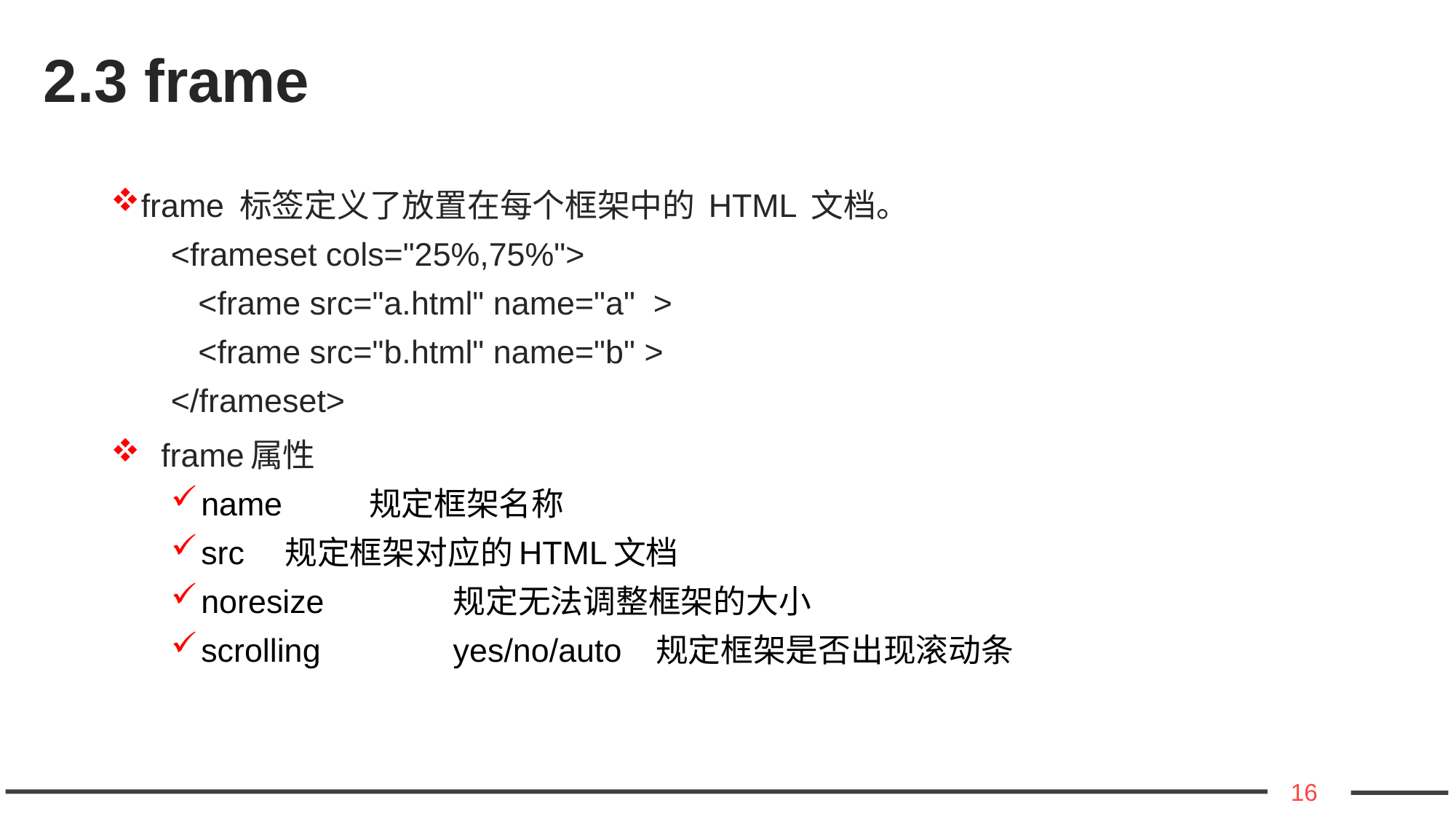

# 2.3 frame
frame 标签定义了放置在每个框架中的 HTML 文档。
<frameset cols="25%,75%">
   <frame src="a.html" name="a"  >
   <frame src="b.html" name="b" >
</frameset>
frame属性
name       	规定框架名称
src		规定框架对应的HTML文档
noresize        	规定无法调整框架的大小
scrolling        	yes/no/auto   规定框架是否出现滚动条